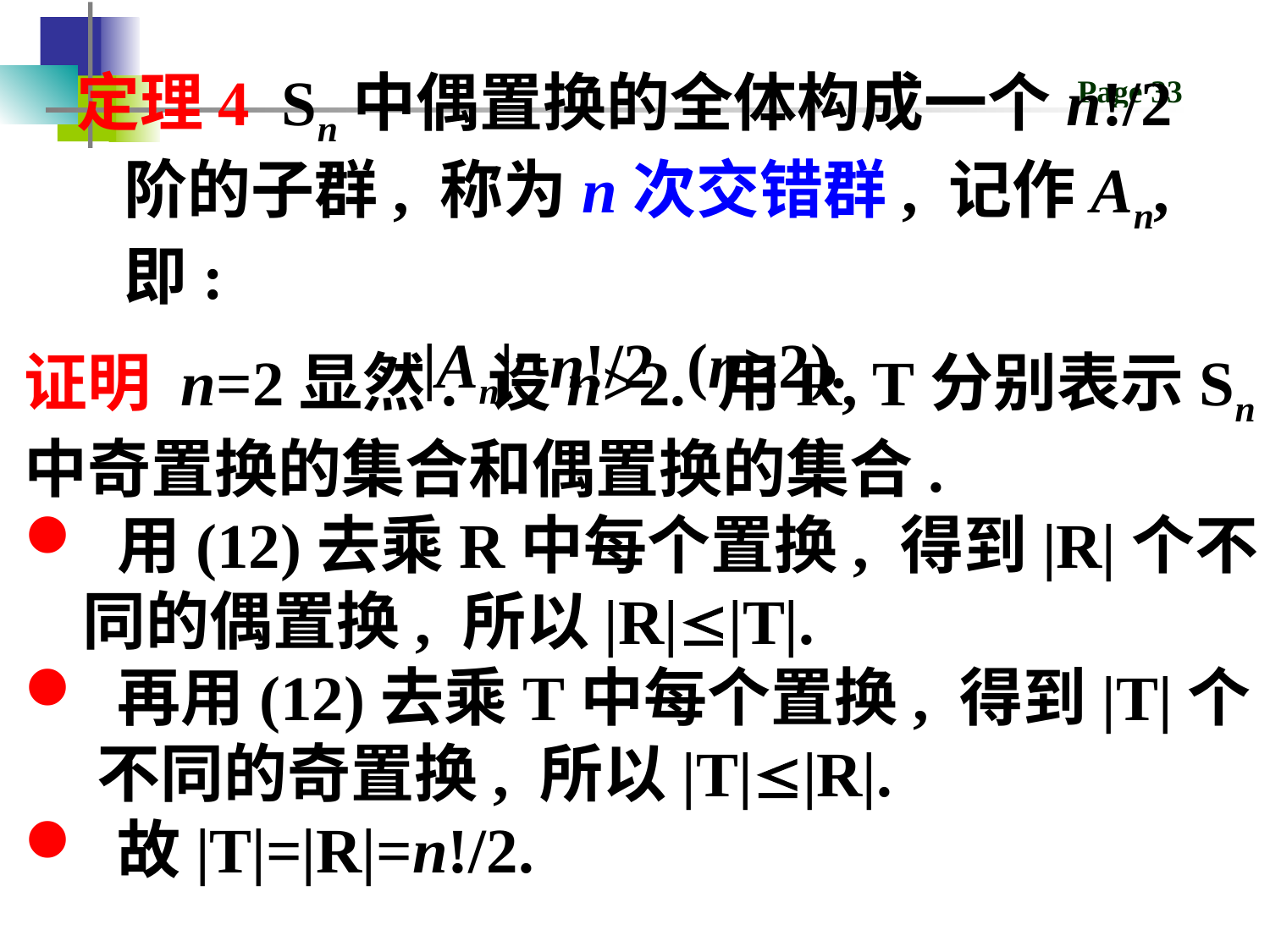

定理4  Sn中偶置换的全体构成一个n!/2阶的子群, 称为n次交错群, 记作An, 即:
|An|=n!/2  (n≥2).

证明 n=2显然. 设n>2. 用R, T分别表示Sn
中奇置换的集合和偶置换的集合.
 用(12)去乘R中每个置换, 得到|R|个不
   同的偶置换, 所以|R|≤|T|.
 再用(12)去乘T中每个置换, 得到|T|个
    不同的奇置换, 所以|T|≤|R|.
 故|T|=|R|=n!/2.